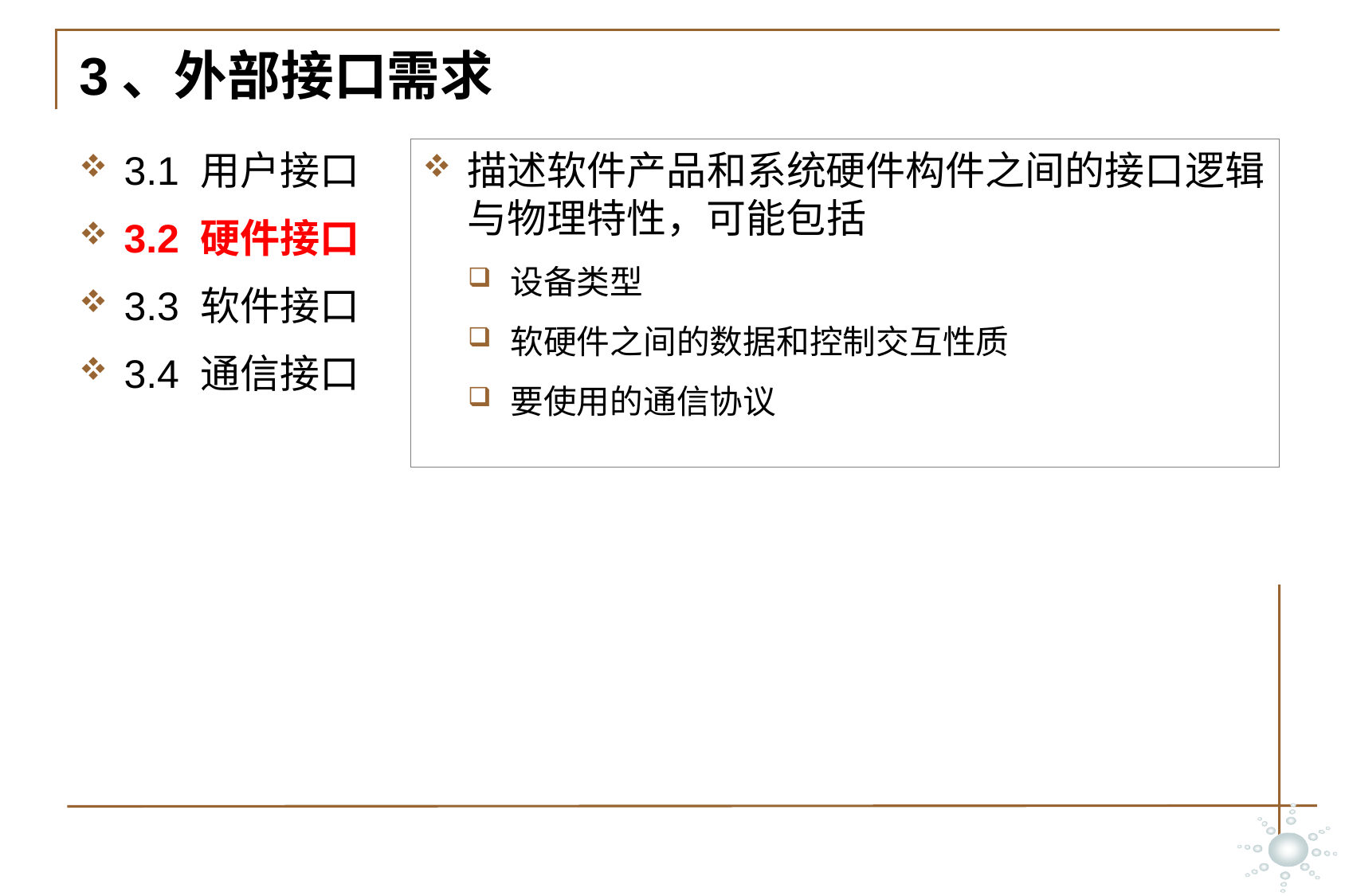

# 3、外部接口需求
3.1 用户接口
3.2 硬件接口
3.3 软件接口
3.4 通信接口
描述软件产品和系统硬件构件之间的接口逻辑与物理特性，可能包括
设备类型
软硬件之间的数据和控制交互性质
要使用的通信协议
26